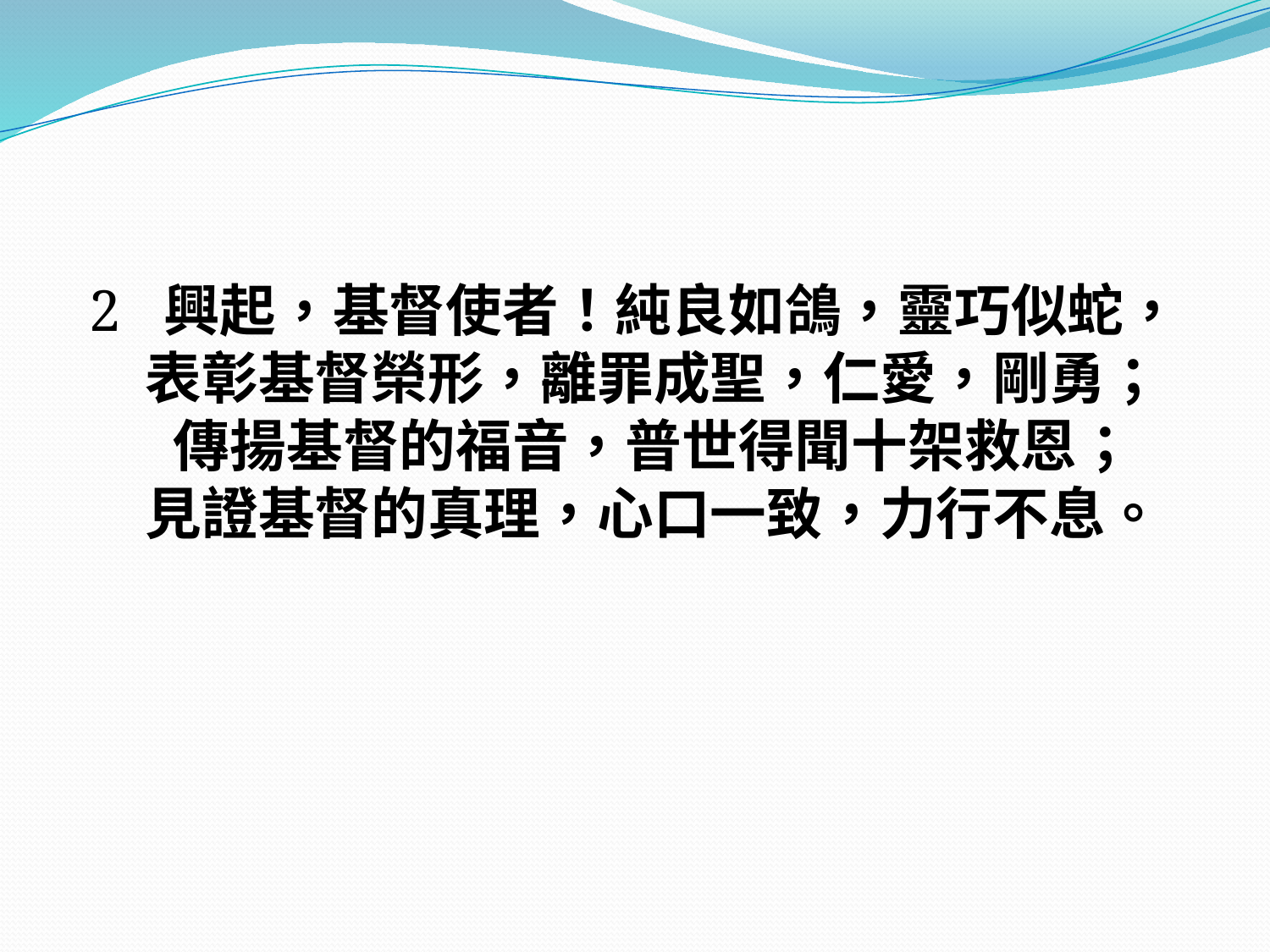

#
2  興起，基督使者！純良如鴿，靈巧似蛇，
表彰基督榮形，離罪成聖，仁愛，剛勇；
傳揚基督的福音，普世得聞十架救恩；
見證基督的真理，心口一致，力行不息。